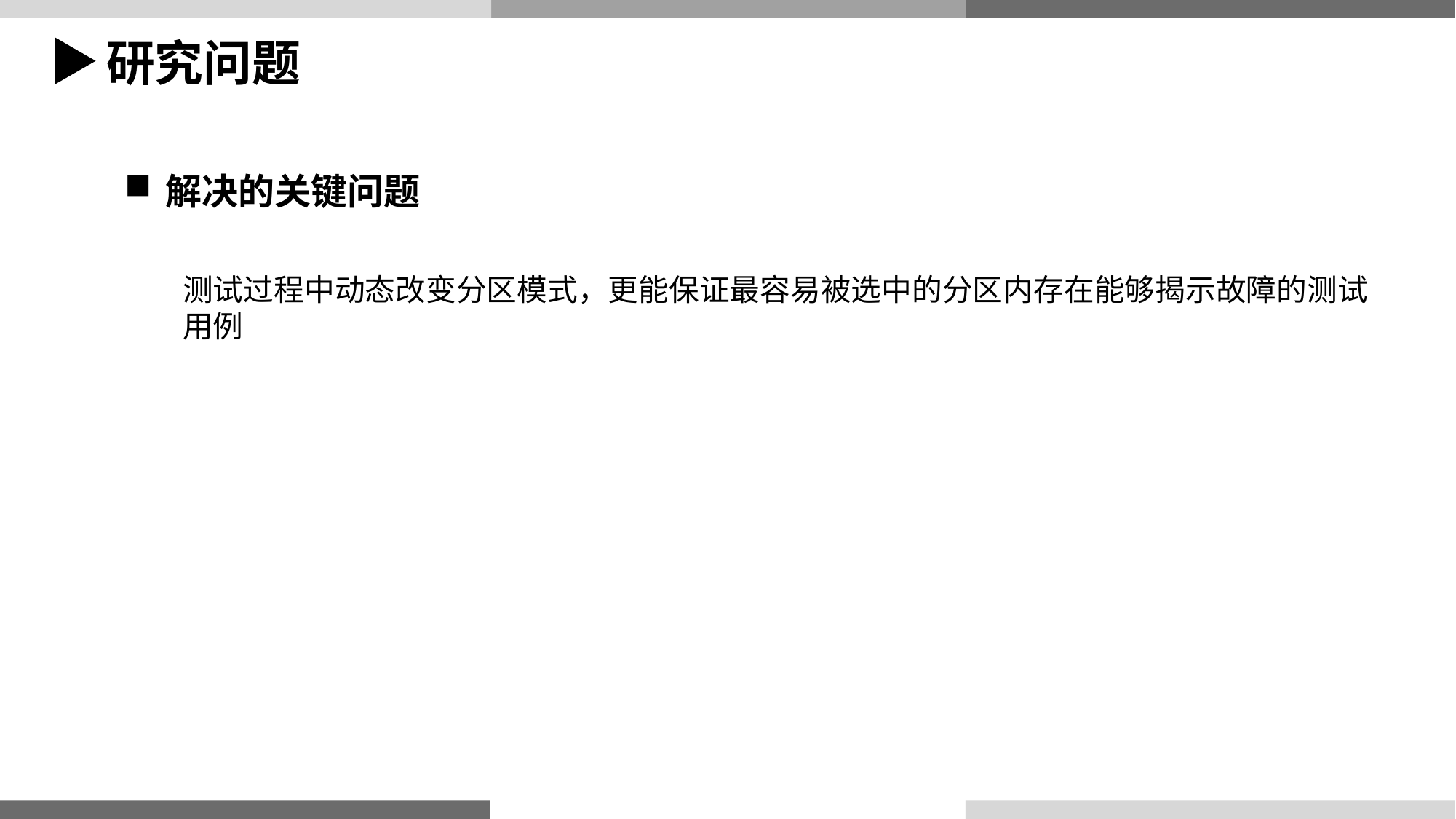

研究问题

解决的关键问题
测试过程中动态改变分区模式，更能保证最容易被选中的分区内存在能够揭示故障的测试用例